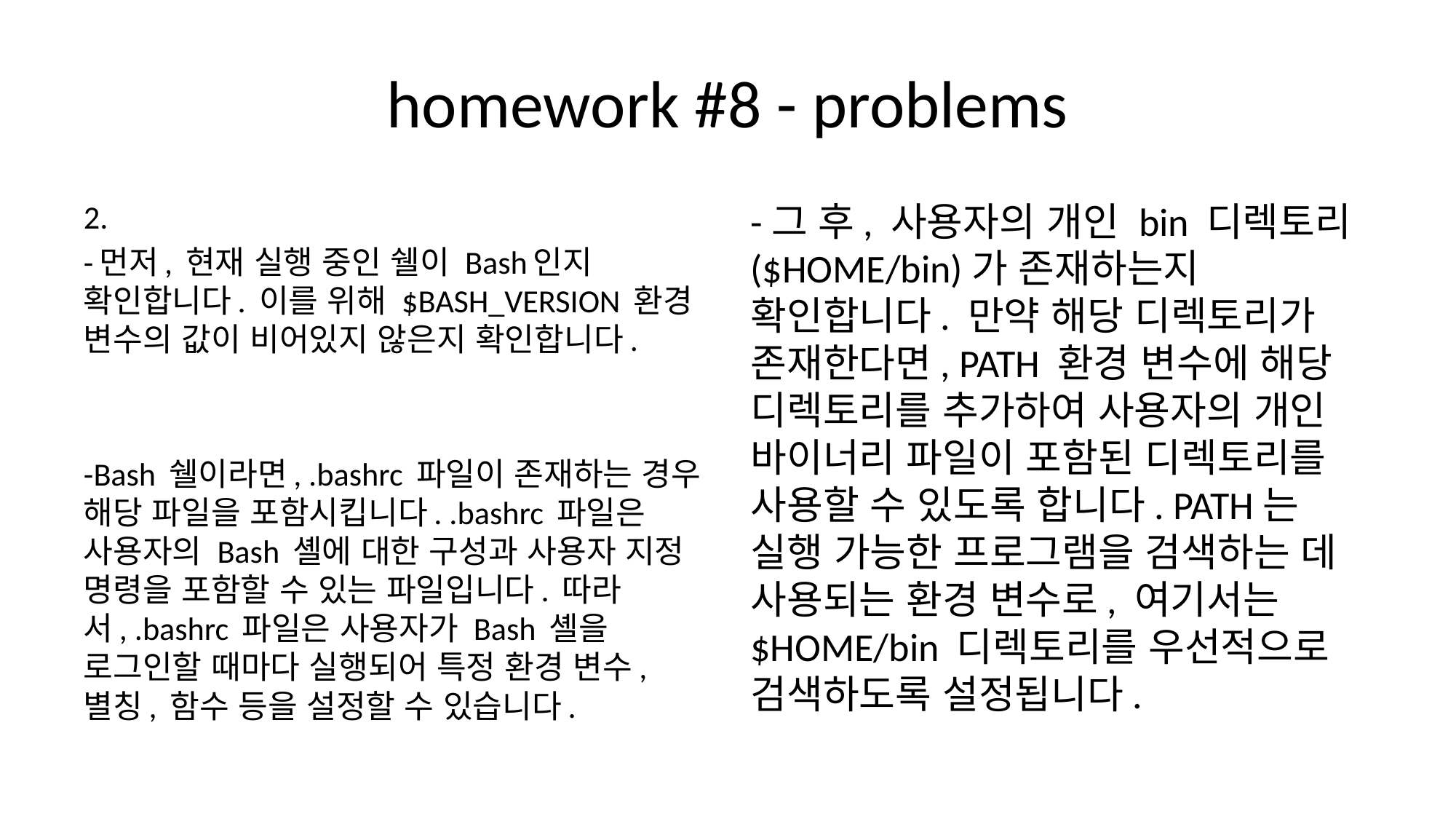

# homework #8 - problems
2.
-먼저, 현재 실행 중인 쉘이 Bash인지 확인합니다. 이를 위해 $BASH_VERSION 환경 변수의 값이 비어있지 않은지 확인합니다.

-Bash 쉘이라면, .bashrc 파일이 존재하는 경우 해당 파일을 포함시킵니다. .bashrc 파일은 사용자의 Bash 셸에 대한 구성과 사용자 지정 명령을 포함할 수 있는 파일입니다. 따라서, .bashrc 파일은 사용자가 Bash 셸을 로그인할 때마다 실행되어 특정 환경 변수, 별칭, 함수 등을 설정할 수 있습니다.

-그 후, 사용자의 개인 bin 디렉토리($HOME/bin)가 존재하는지 확인합니다. 만약 해당 디렉토리가 존재한다면, PATH 환경 변수에 해당 디렉토리를 추가하여 사용자의 개인 바이너리 파일이 포함된 디렉토리를 사용할 수 있도록 합니다. PATH는 실행 가능한 프로그램을 검색하는 데 사용되는 환경 변수로, 여기서는 $HOME/bin 디렉토리를 우선적으로 검색하도록 설정됩니다.